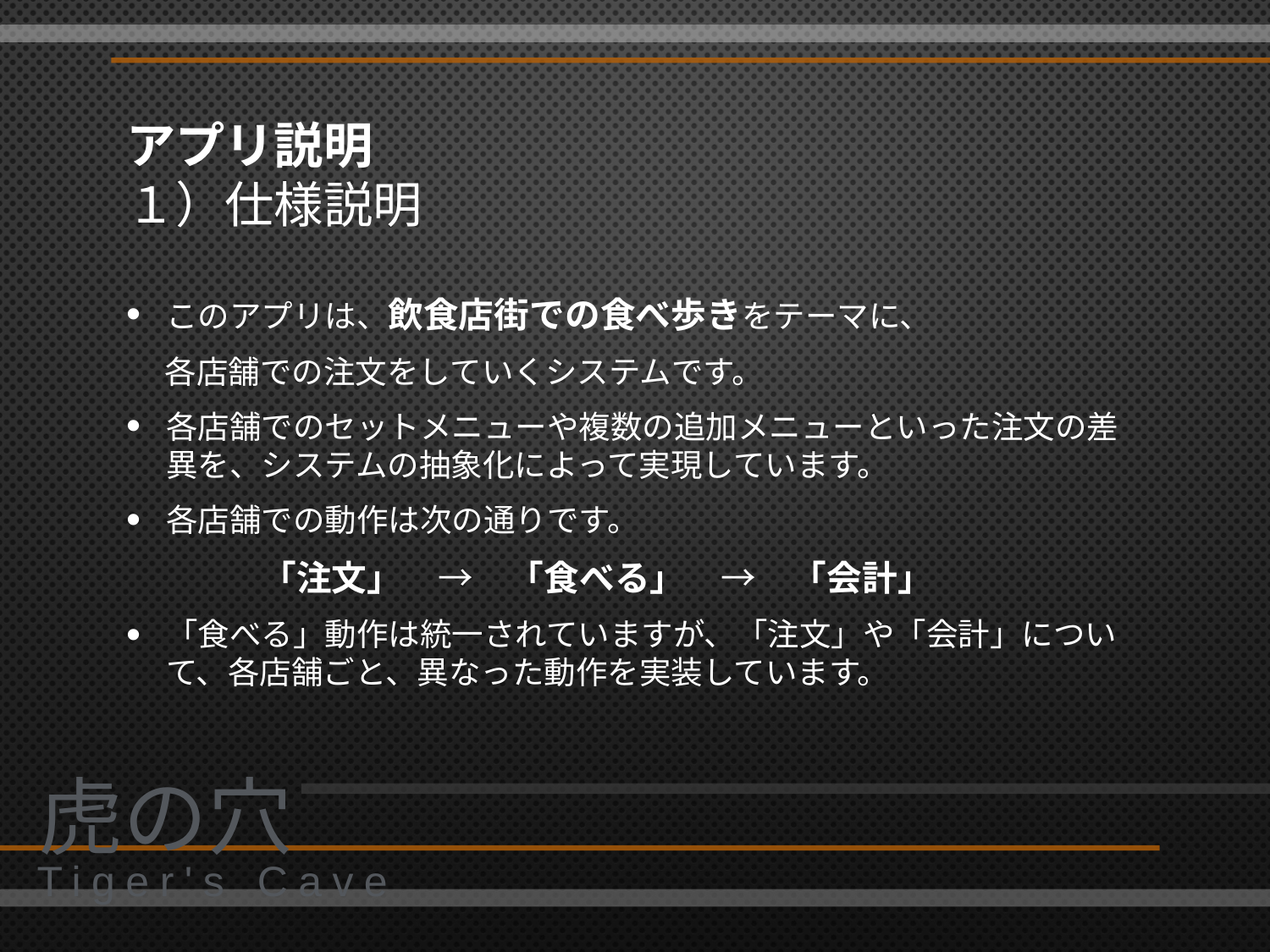

# アプリ説明 １）仕様説明
このアプリは、飲食店街での食べ歩きをテーマに、
　 各店舗での注文をしていくシステムです。
各店舗でのセットメニューや複数の追加メニューといった注文の差異を、システムの抽象化によって実現しています。
各店舗での動作は次の通りです。
　	 「注文」　→　「食べる」　→　「会計」
「食べる」動作は統一されていますが、「注文」や「会計」について、各店舗ごと、異なった動作を実装しています。
虎の穴
Tiger's Cave